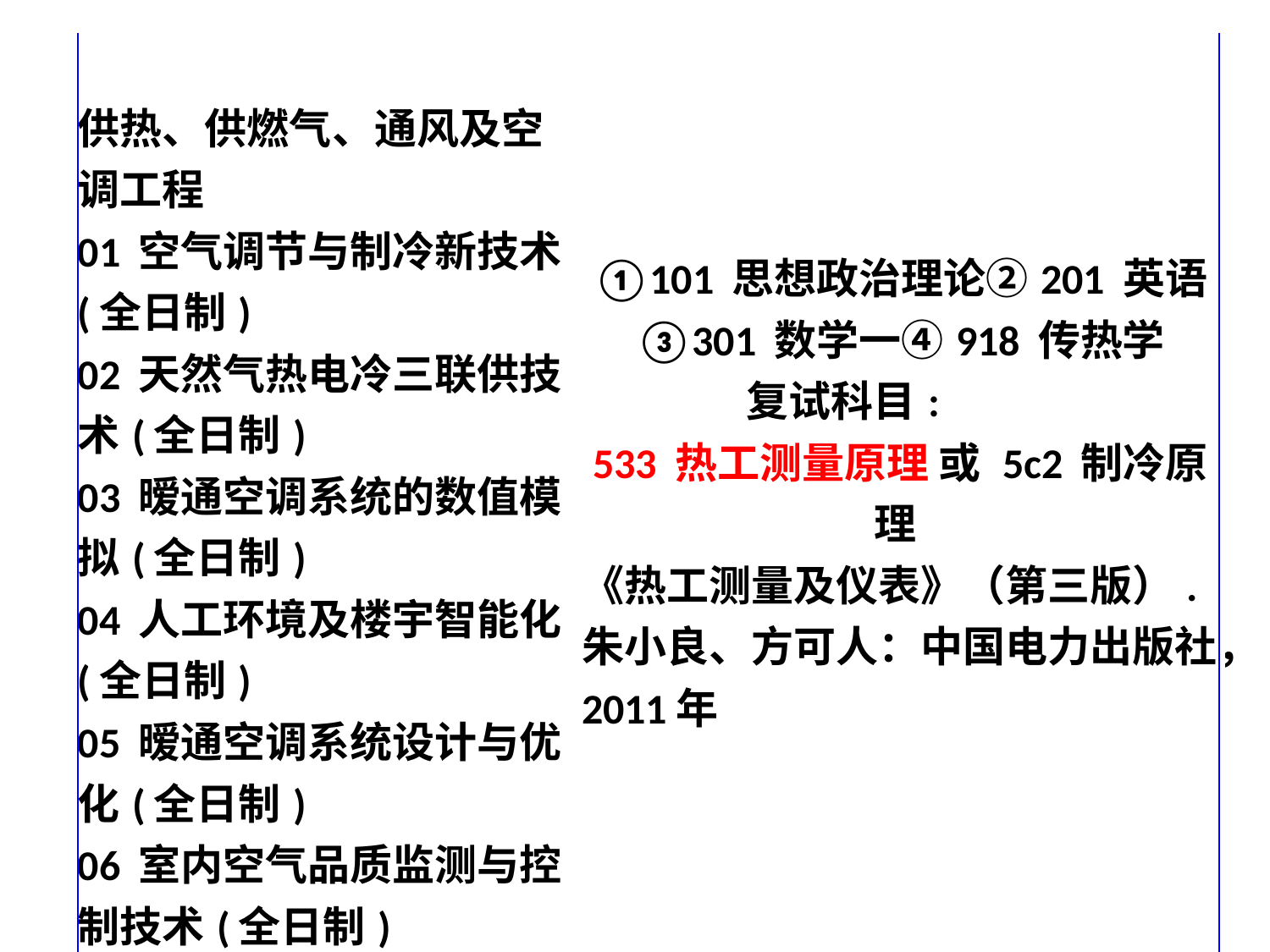

| 供热、供燃气、通风及空调工程 01 空气调节与制冷新技术(全日制) 02 天然气热电冷三联供技术(全日制) 03 暧通空调系统的数值模拟(全日制) 04 人工环境及楼宇智能化(全日制) 05 暧通空调系统设计与优化(全日制) 06 室内空气品质监测与控制技术(全日制) | ①101 思想政治理论②201 英语 ③301 数学一④918 传热学 复试科目: 533 热工测量原理 或 5c2 制冷原理 《热工测量及仪表》（第三版）. 朱小良、方可人：中国电力出版社，2011年 |  |
| --- | --- | --- |